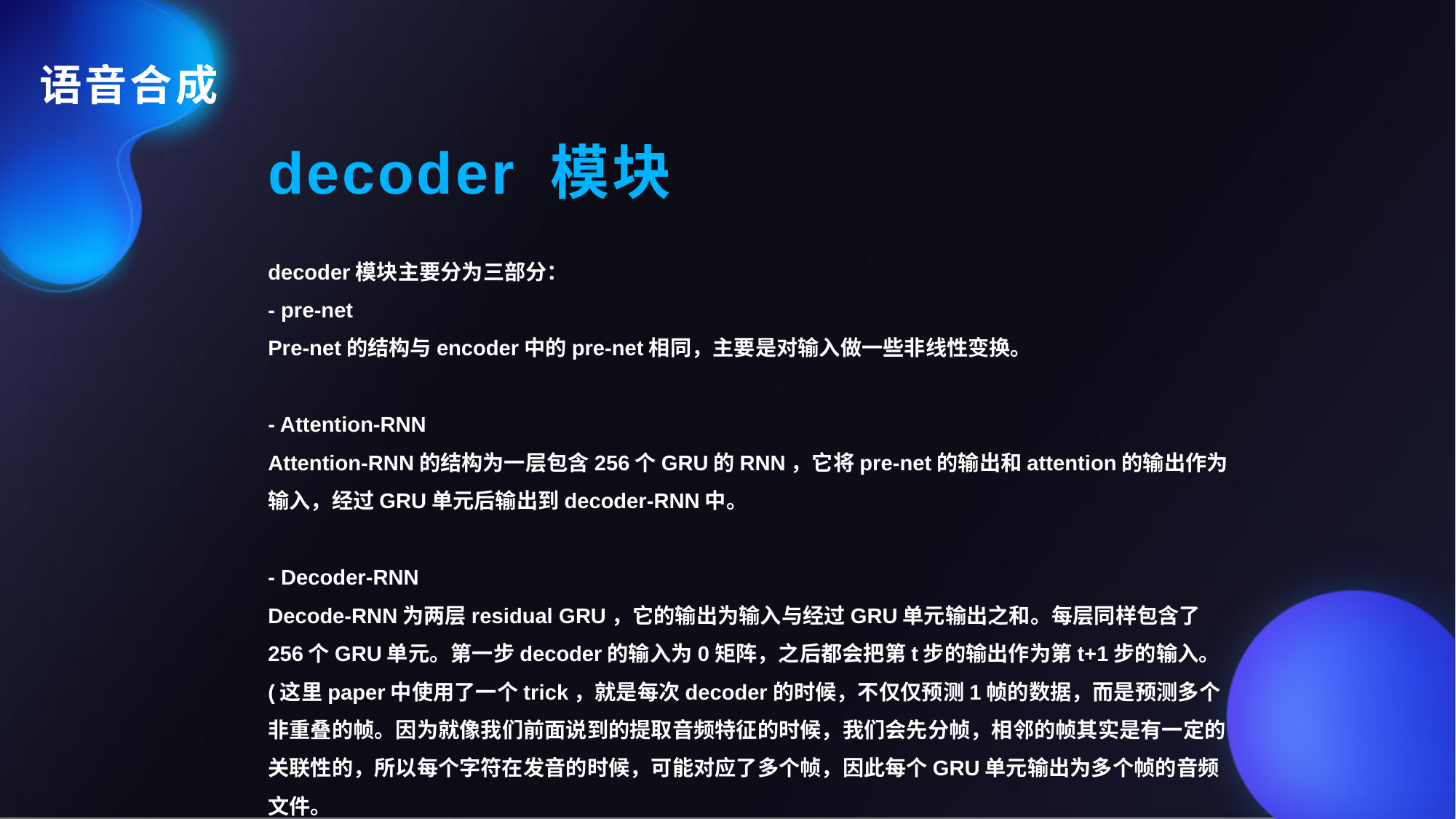

语音合成
decoder 模块
decoder模块主要分为三部分：
- pre-net
Pre-net的结构与encoder中的pre-net相同，主要是对输入做一些非线性变换。

- Attention-RNN
Attention-RNN的结构为一层包含256个GRU的RNN，它将pre-net的输出和attention的输出作为输入，经过GRU单元后输出到decoder-RNN中。

- Decoder-RNN
Decode-RNN为两层residual GRU，它的输出为输入与经过GRU单元输出之和。每层同样包含了256个GRU单元。第一步decoder的输入为0矩阵，之后都会把第t步的输出作为第t+1步的输入。(这里paper中使用了一个trick，就是每次decoder的时候，不仅仅预测1帧的数据，而是预测多个非重叠的帧。因为就像我们前面说到的提取音频特征的时候，我们会先分帧，相邻的帧其实是有一定的关联性的，所以每个字符在发音的时候，可能对应了多个帧，因此每个GRU单元输出为多个帧的音频文件。